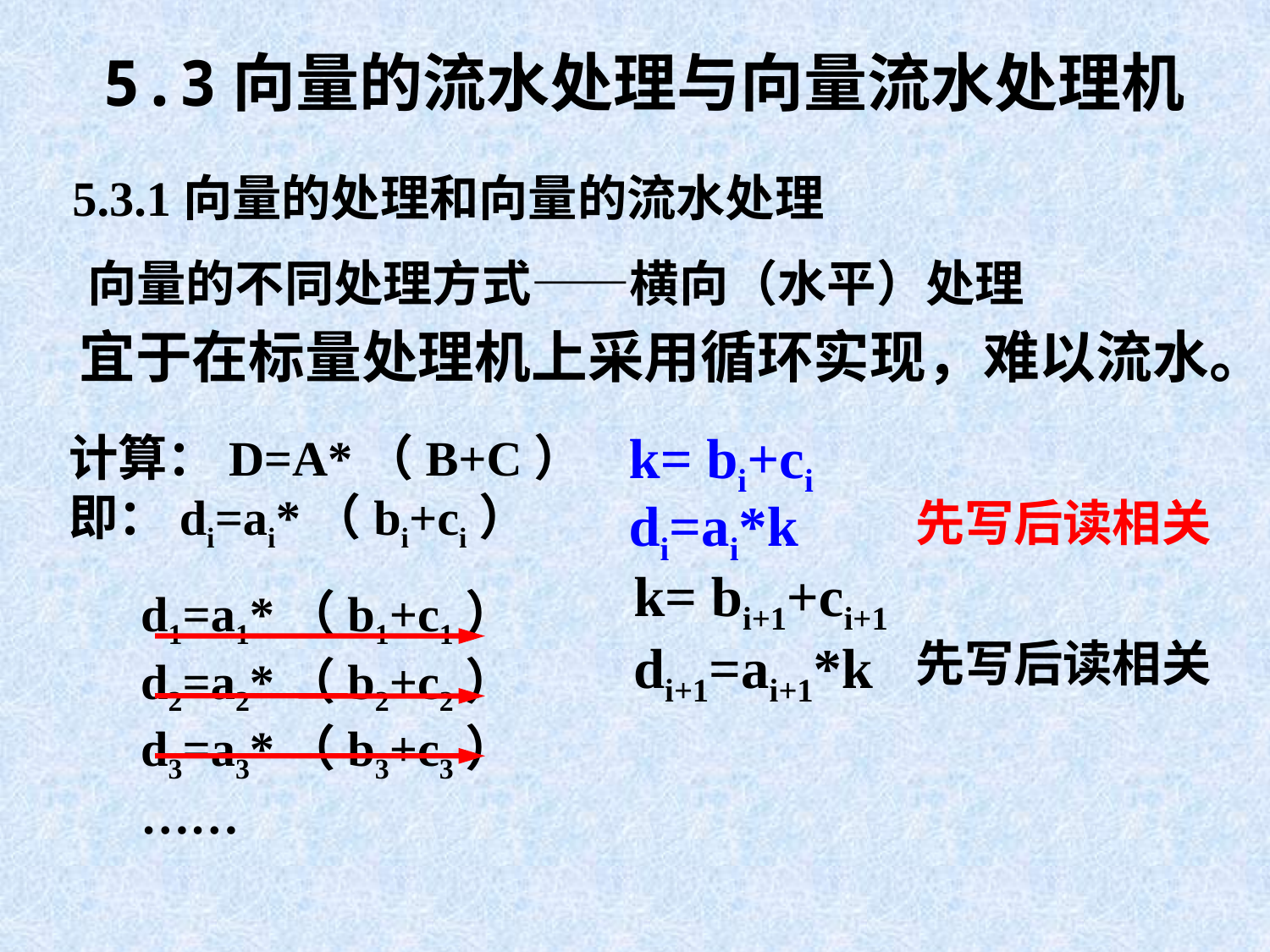

5.3向量的流水处理与向量流水处理机
5.3.1向量的处理和向量的流水处理
向量的不同处理方式——横向（水平）处理
宜于在标量处理机上采用循环实现，难以流水。
k= bi+ci
计算：D=A*（B+C）
即：di=ai*（bi+ci）
di=ai*k
先写后读相关
k= bi+1+ci+1
d1=a1*（b1+c1）
d2=a2*（b2+c2）
d3=a3*（b3+c3）
……
di+1=ai+1*k
先写后读相关